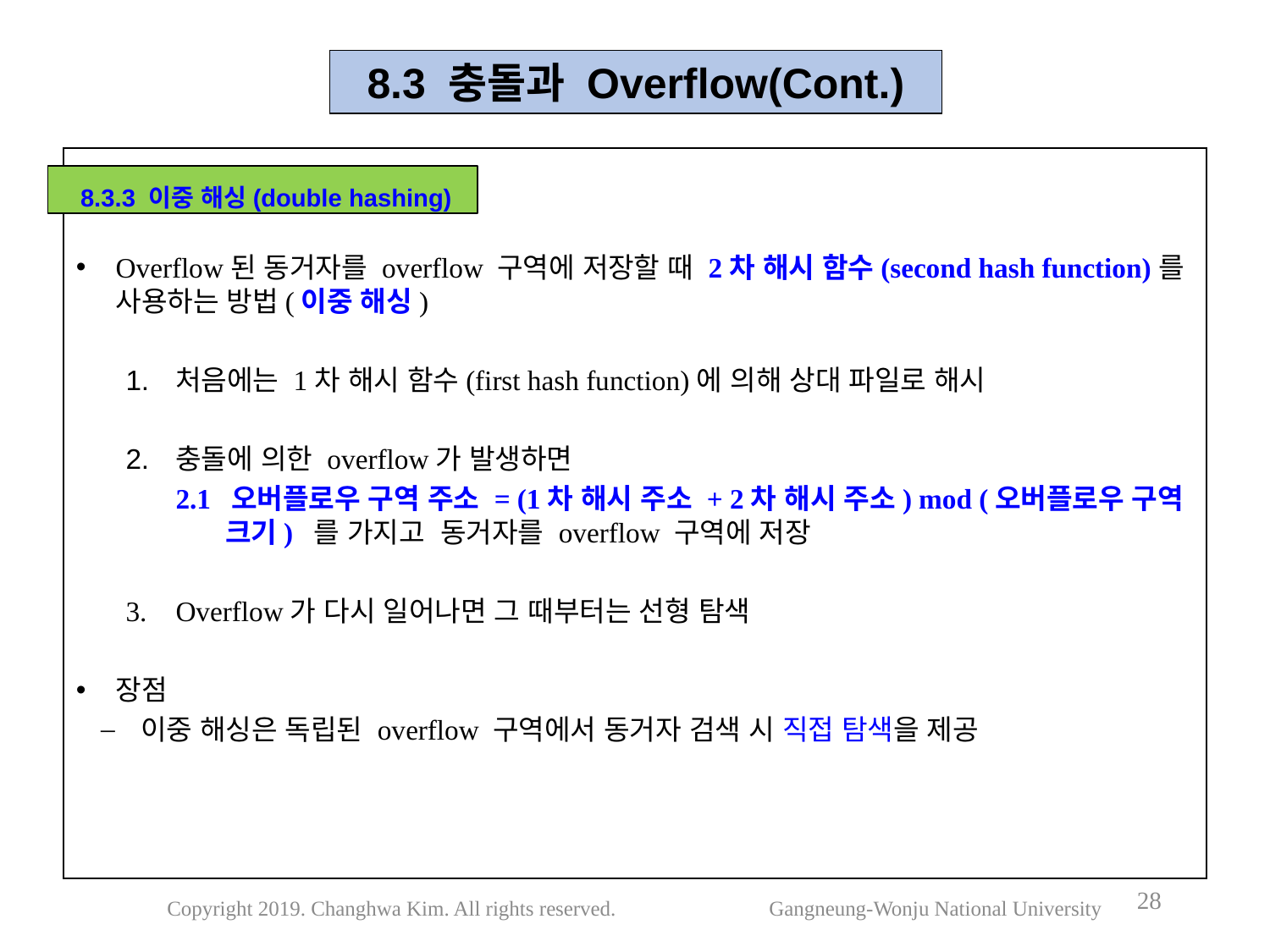

8.3 충돌과 Overflow(Cont.)

Overflow된 동거자를 overflow 구역에 저장할 때 2차 해시 함수(second hash function)를 사용하는 방법(이중 해싱)

처음에는 1차 해시 함수(first hash function)에 의해 상대 파일로 해시

충돌에 의한 overflow가 발생하면
2.1  오버플로우 구역 주소 = (1차 해시 주소 + 2차 해시 주소) mod (오버플로우 구역 크기)  를 가지고  동거자를 overflow 구역에 저장

Overflow가 다시 일어나면 그 때부터는 선형 탐색

장점
이중 해싱은 독립된 overflow 구역에서 동거자 검색 시 직접 탐색을 제공
 8.3.3 이중 해싱(double hashing)
28
Copyright 2019. Changhwa Kim. All rights reserved.                             Gangneung-Wonju National University